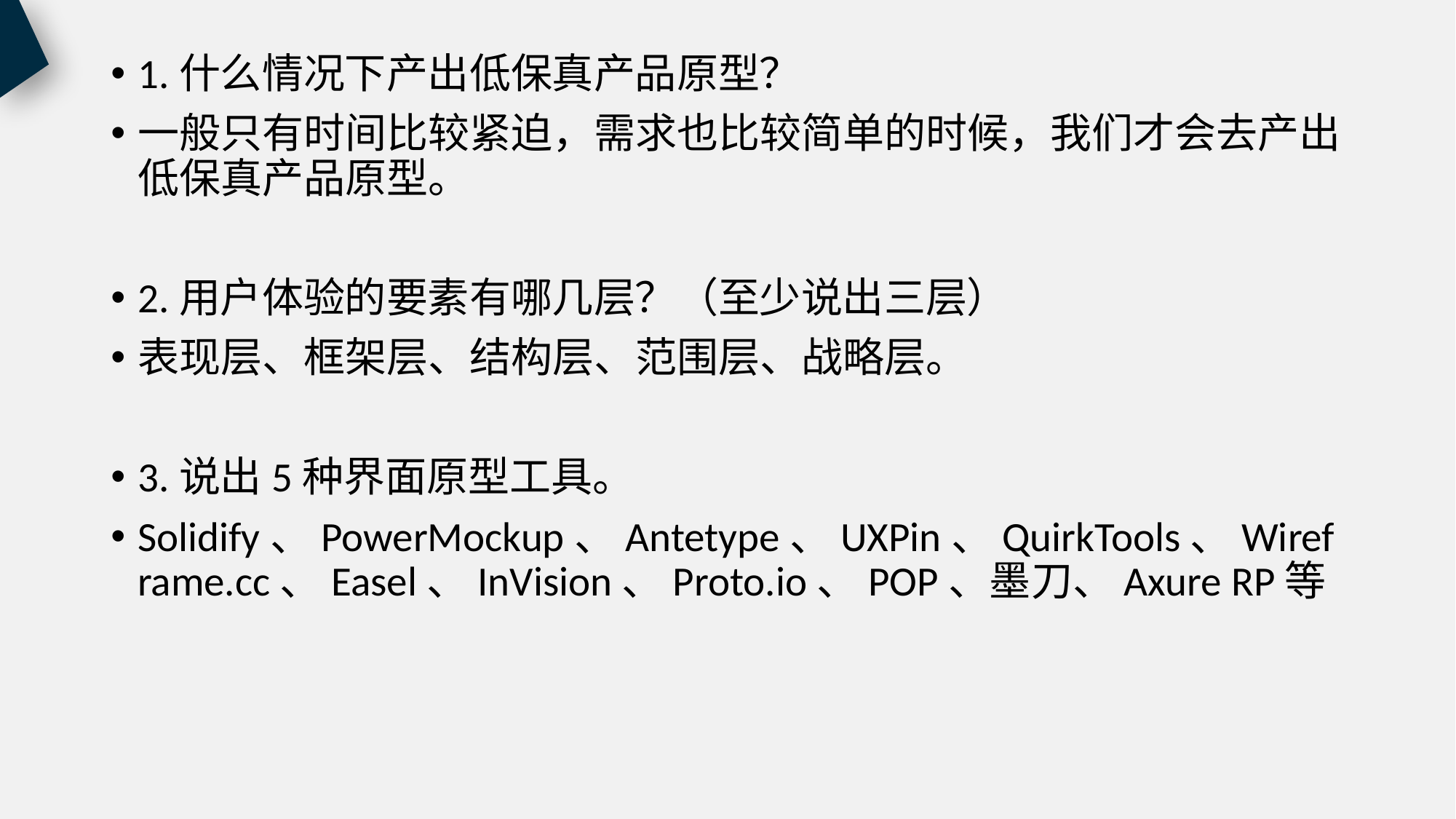

1.什么情况下产出低保真产品原型？
一般只有时间比较紧迫，需求也比较简单的时候，我们才会去产出低保真产品原型。

2.用户体验的要素有哪几层？（至少说出三层）
表现层、框架层、结构层、范围层、战略层。

3.说出5种界面原型工具。
Solidify、PowerMockup、Antetype、UXPin、QuirkTools、Wireframe.cc、Easel、InVision、Proto.io、POP、墨刀、Axure RP等